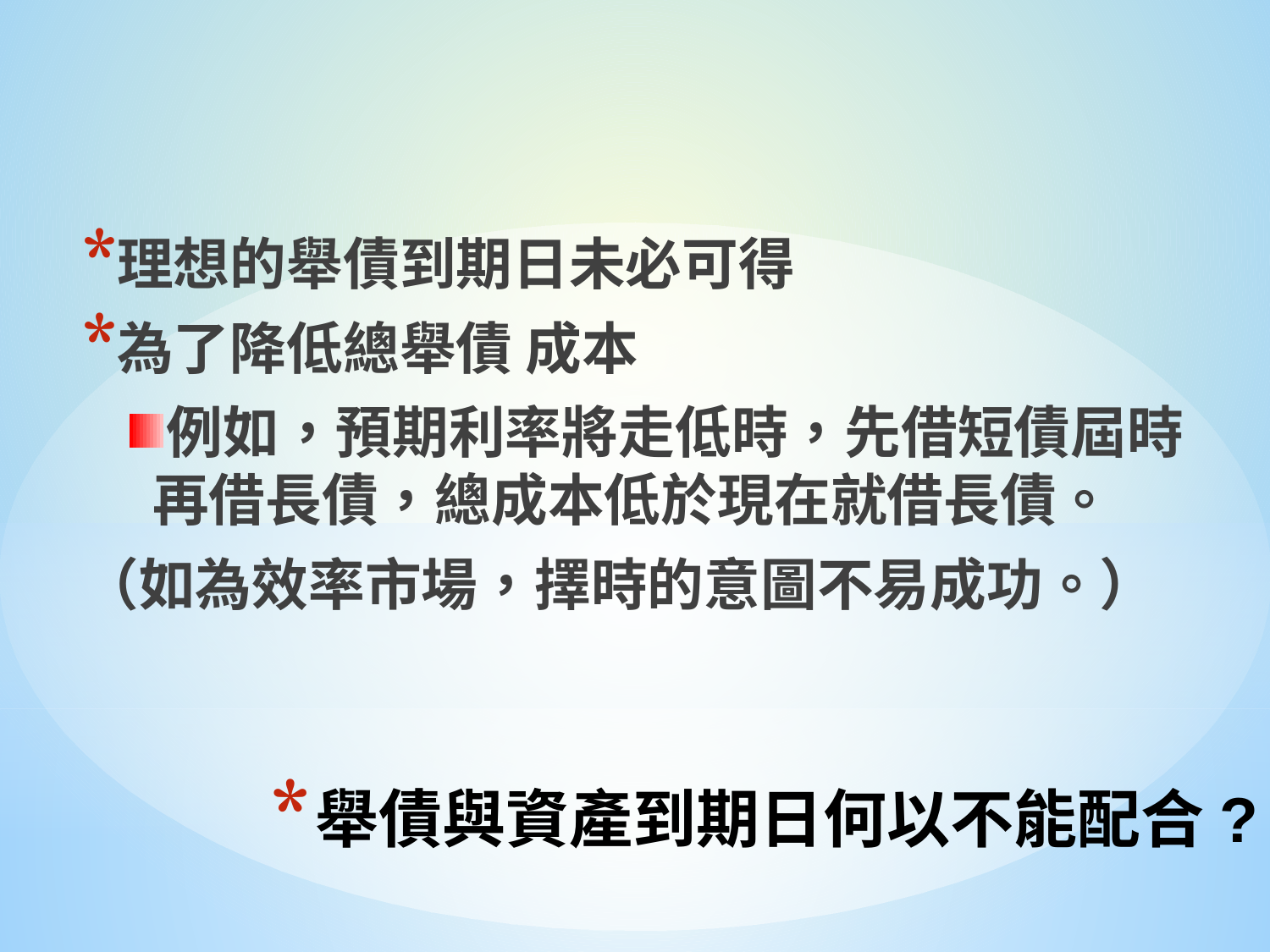

理想的舉債到期日未必可得
為了降低總舉債 成本
例如，預期利率將走低時，先借短債屆時再借長債，總成本低於現在就借長債。
（如為效率市場，擇時的意圖不易成功。）
# 舉債與資產到期日何以不能配合?